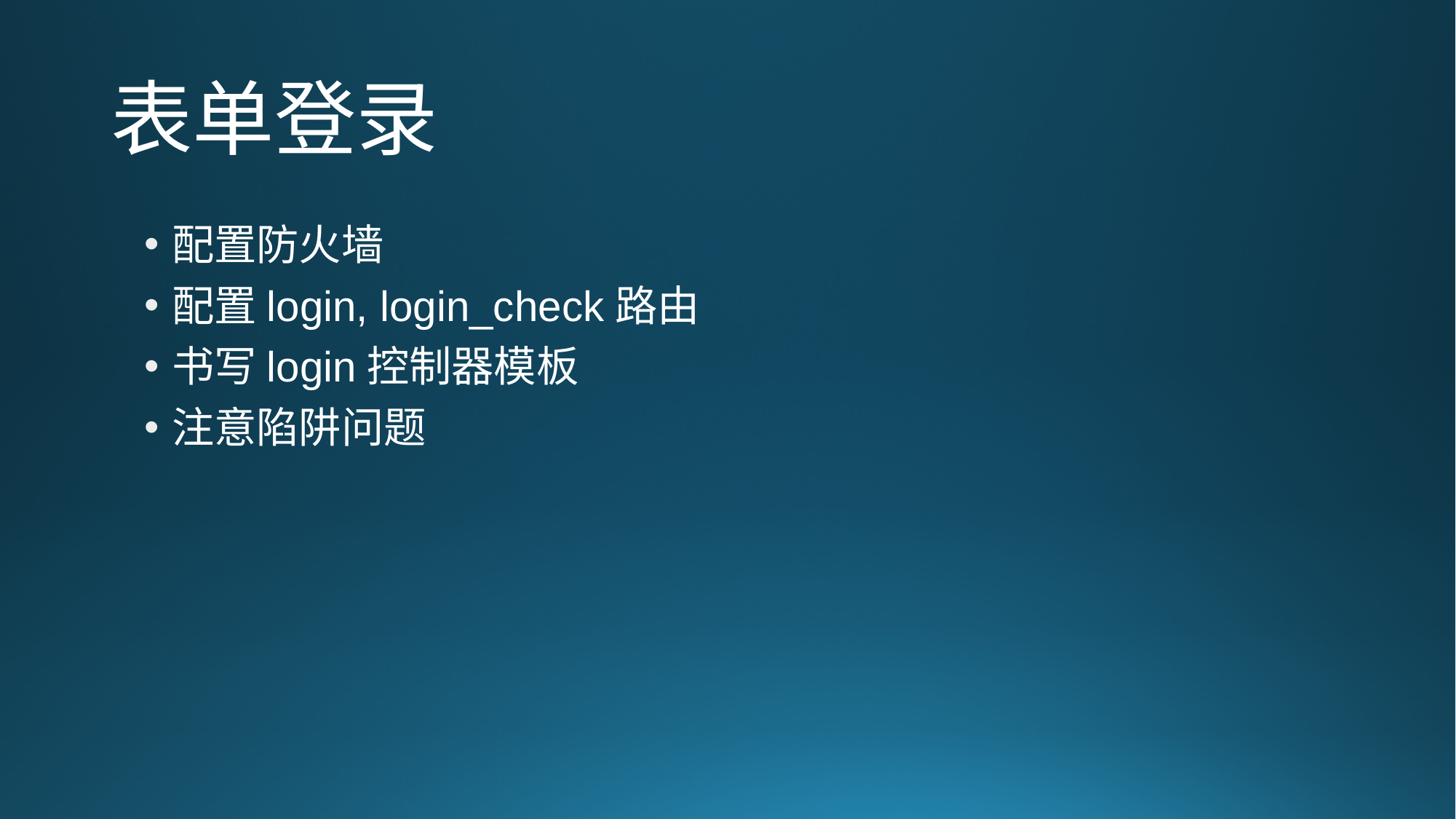

# 表单登录
配置防火墙
配置login, login_check路由
书写login控制器模板
注意陷阱问题